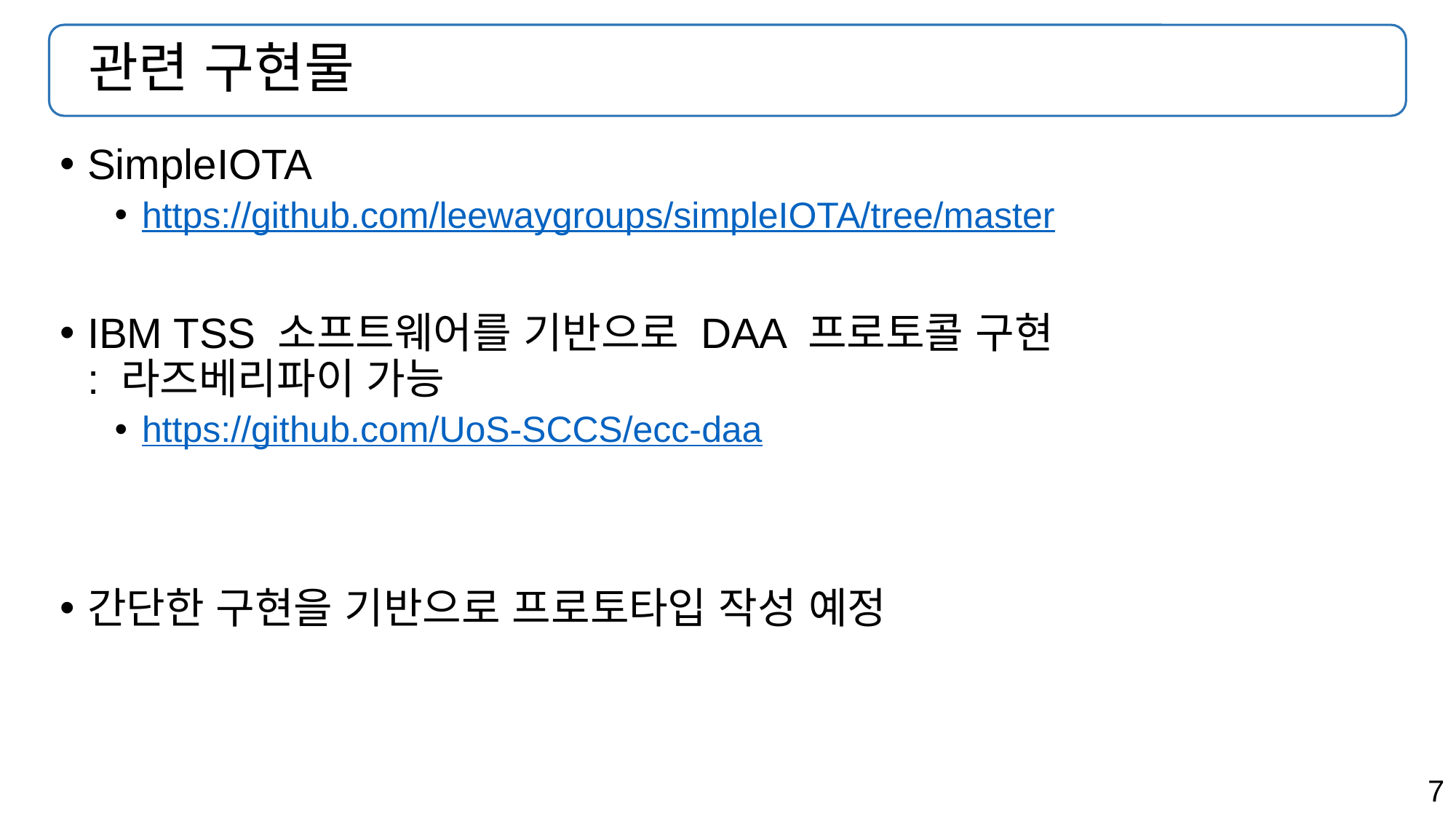

# 관련 구현물
SimpleIOTA
https://github.com/leewaygroups/simpleIOTA/tree/master

IBM TSS 소프트웨어를 기반으로 DAA 프로토콜 구현
: 라즈베리파이 가능
https://github.com/UoS-SCCS/ecc-daa

간단한 구현을 기반으로 프로토타입 작성 예정